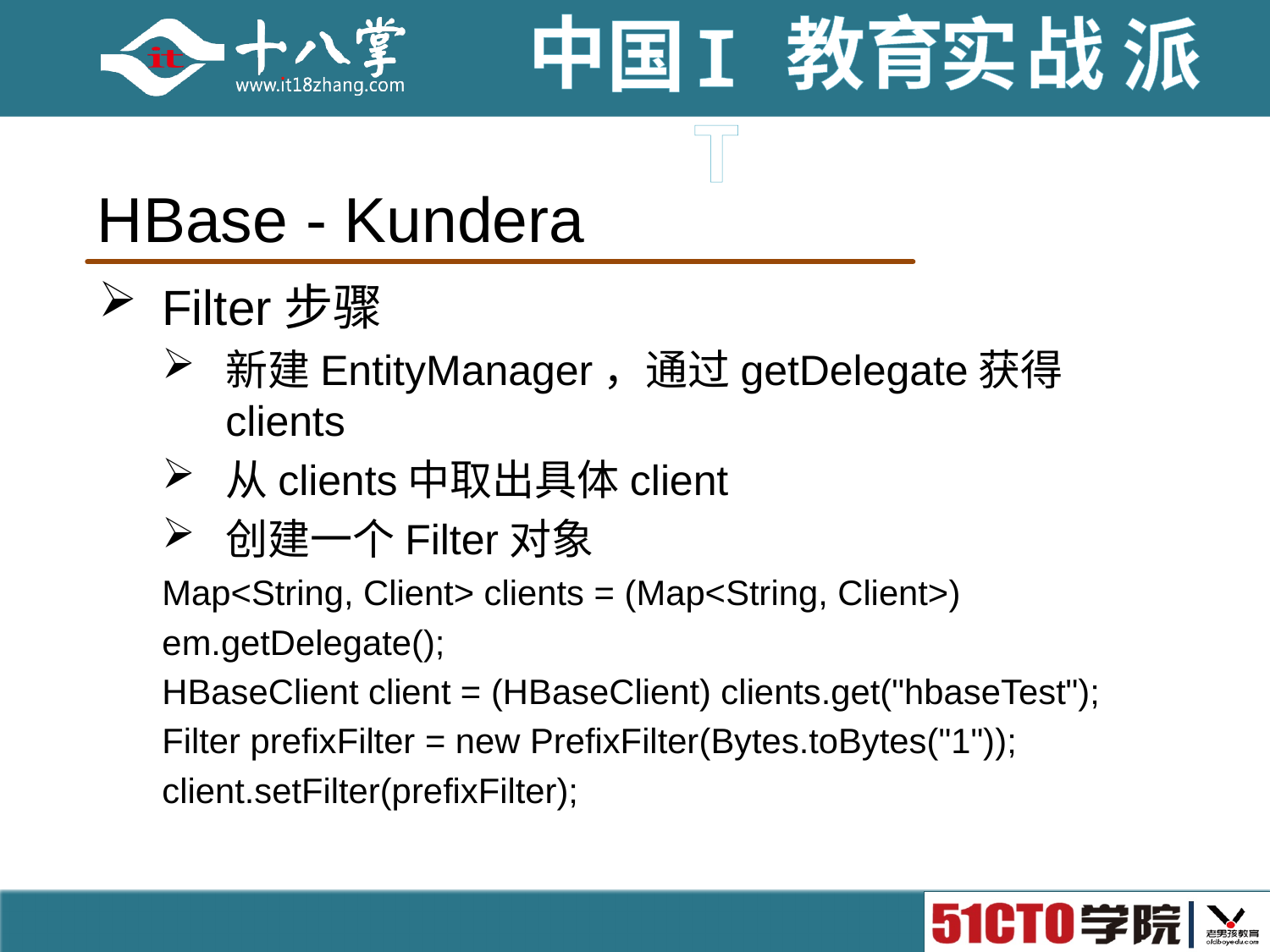

# HBase - Kundera
Filter步骤
新建EntityManager，通过getDelegate获得clients
从clients中取出具体client
创建一个Filter对象
Map<String, Client> clients = (Map<String, Client>)
em.getDelegate();
HBaseClient client = (HBaseClient) clients.get("hbaseTest");
Filter prefixFilter = new PrefixFilter(Bytes.toBytes("1"));
client.setFilter(prefixFilter);